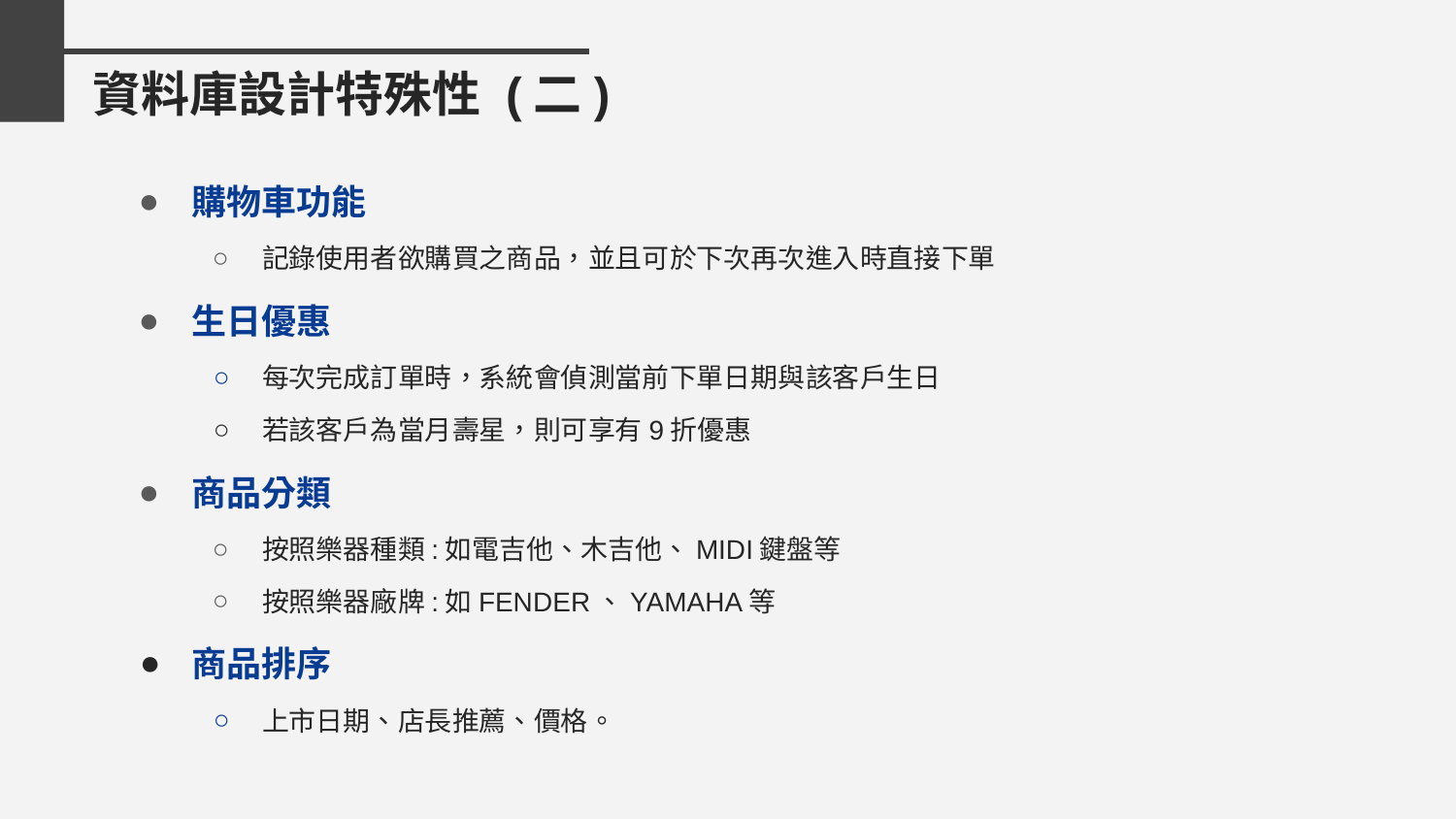

資料庫設計特殊性 (二)
購物車功能
記錄使用者欲購買之商品，並且可於下次再次進入時直接下單
生日優惠
每次完成訂單時，系統會偵測當前下單日期與該客戶生日
若該客戶為當月壽星，則可享有9折優惠
商品分類
按照樂器種類:如電吉他、木吉他、MIDI鍵盤等
按照樂器廠牌:如FENDER、YAMAHA等
商品排序
上市日期、店長推薦、價格。